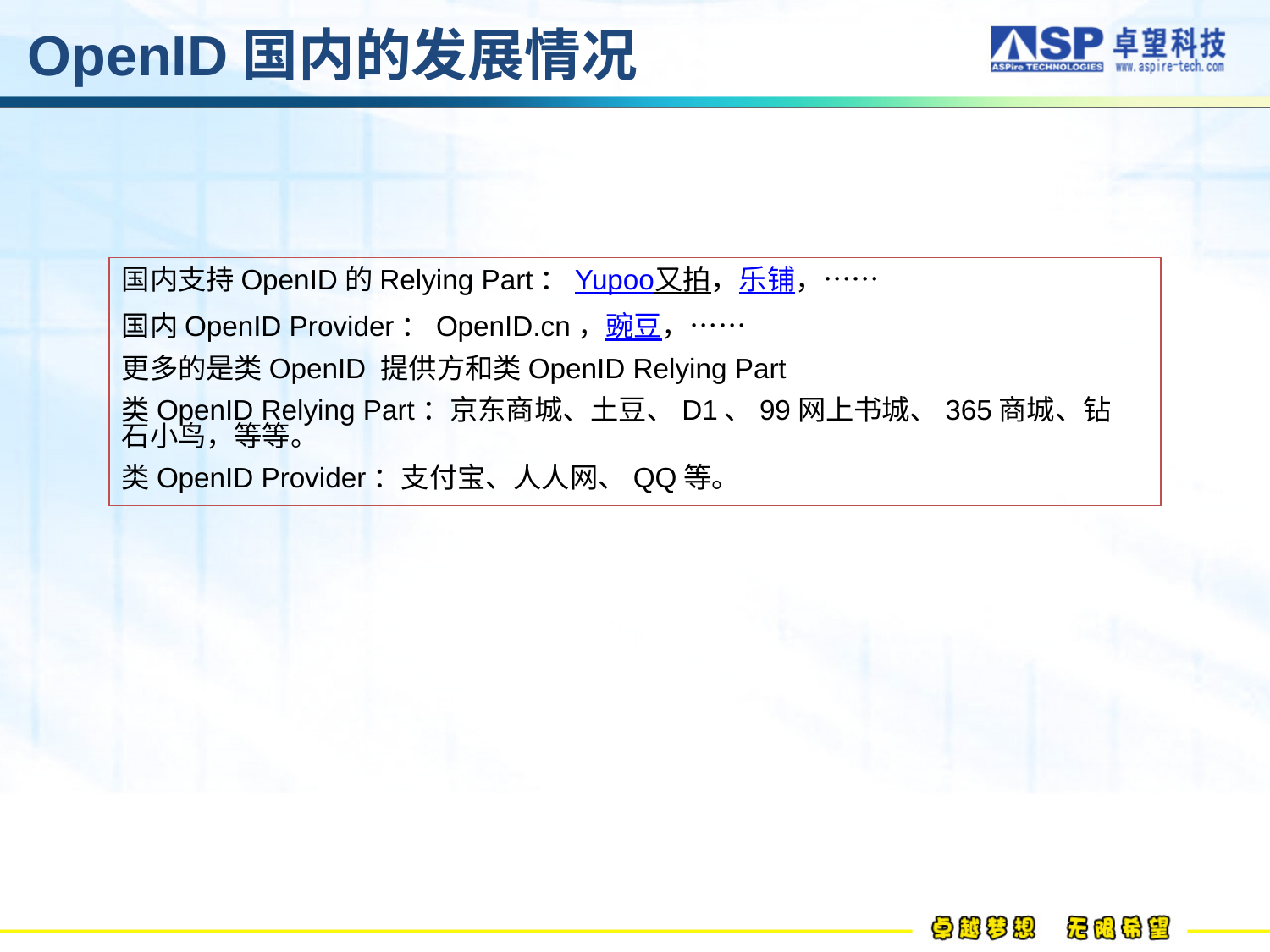

# OpenID国内的发展情况
国内支持OpenID的Relying Part：Yupoo又拍，乐铺，……
国内OpenID Provider：OpenID.cn，豌豆，……
更多的是类OpenID 提供方和类OpenID Relying Part
类OpenID Relying Part：京东商城、土豆、D1、99网上书城、365商城、钻石小鸟，等等。
类OpenID Provider：支付宝、人人网、QQ等。